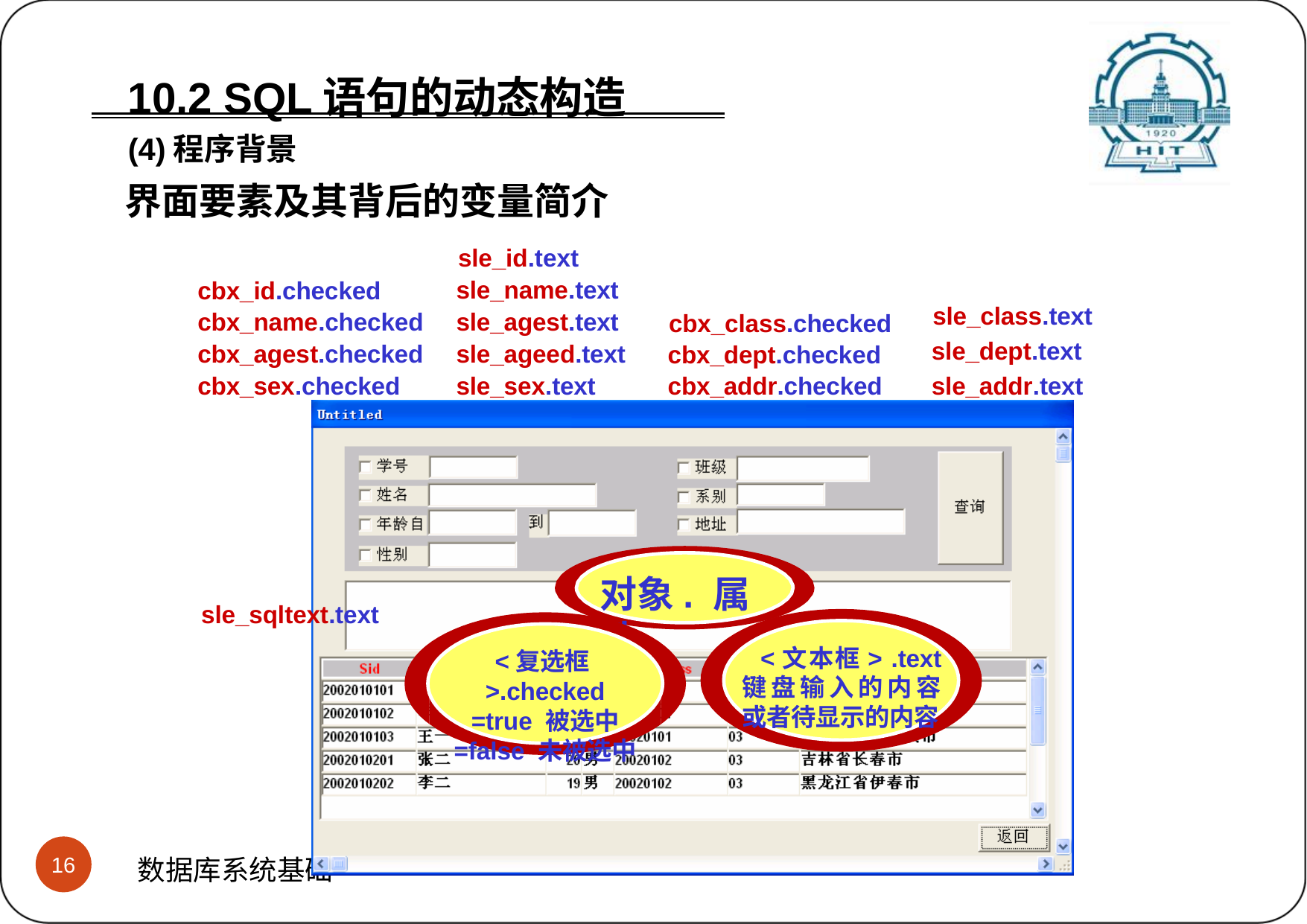

# 10.2 SQL语句的动态构造 (4)程序背景
界面要素及其背后的变量简介
sle_id.text
sle_name.text sle_agest.text sle_ageed.text sle_sex.text
cbx_id.checked cbx_name.checked cbx_agest.checked cbx_sex.checked
sle_class.text sle_dept.text sle_addr.text
cbx_class.checked cbx_dept.checked cbx_addr.checked

对象. 属性
sle_sqltext.text

<文本框> .text 键盘输入的内容 或者待显示的内容
<复选框>.checked
=true 被选中
=false 未被选中